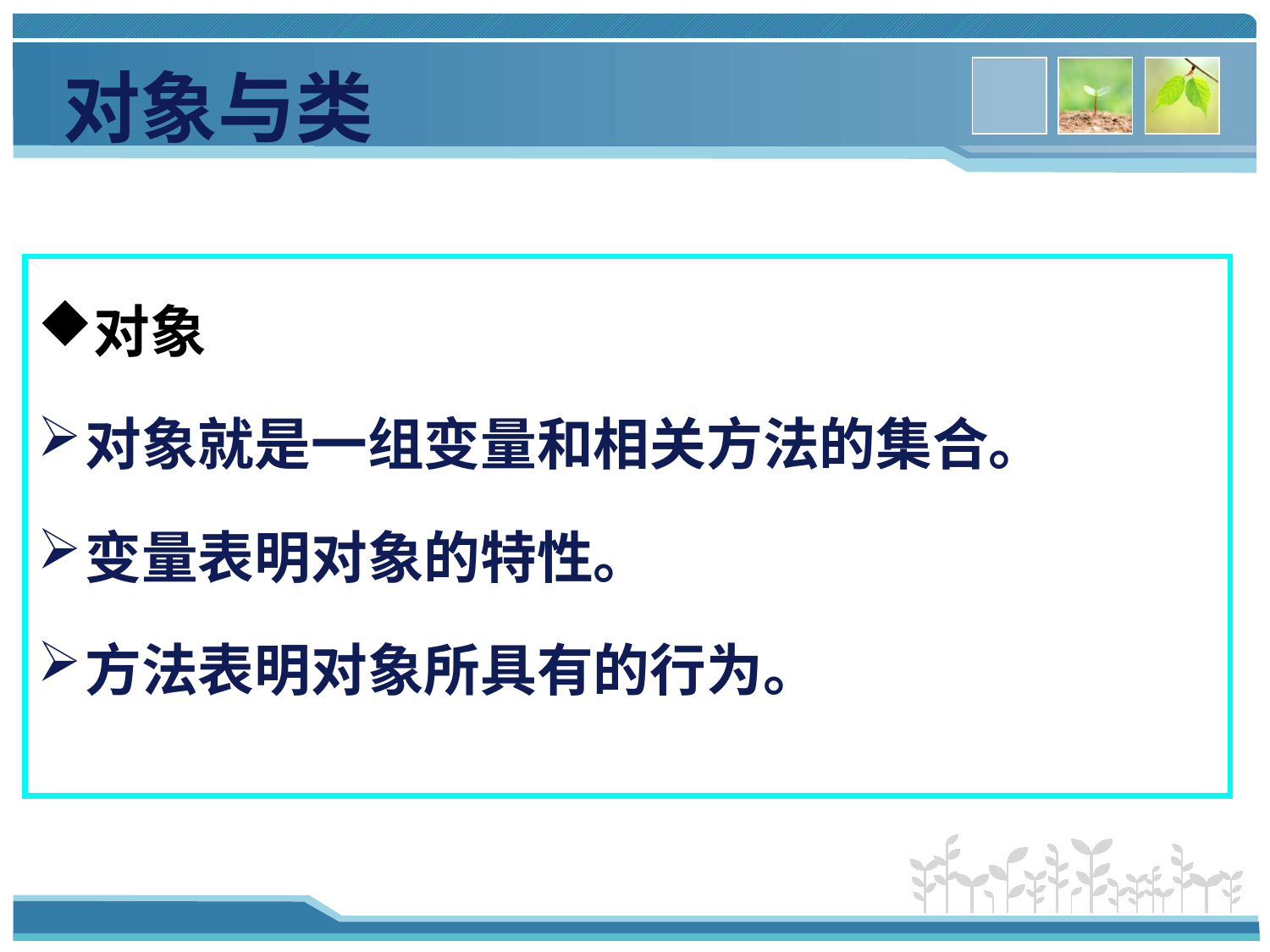

对象与类
对象
对象就是一组变量和相关方法的集合。
变量表明对象的特性。
方法表明对象所具有的行为。